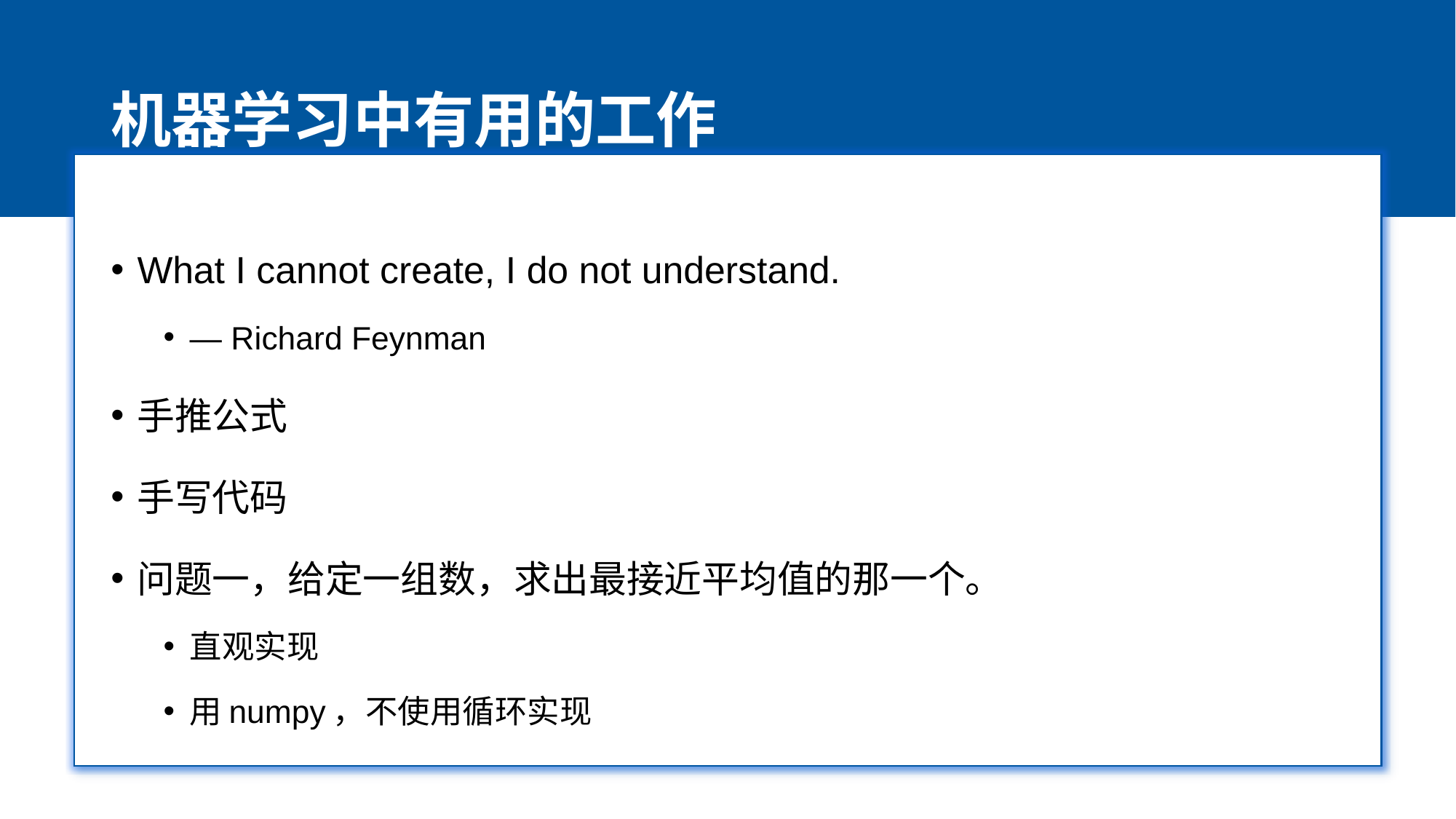

# 机器学习中有用的工作
What I cannot create, I do not understand.
— Richard Feynman
手推公式
手写代码
问题一，给定一组数，求出最接近平均值的那一个。
直观实现
用numpy，不使用循环实现